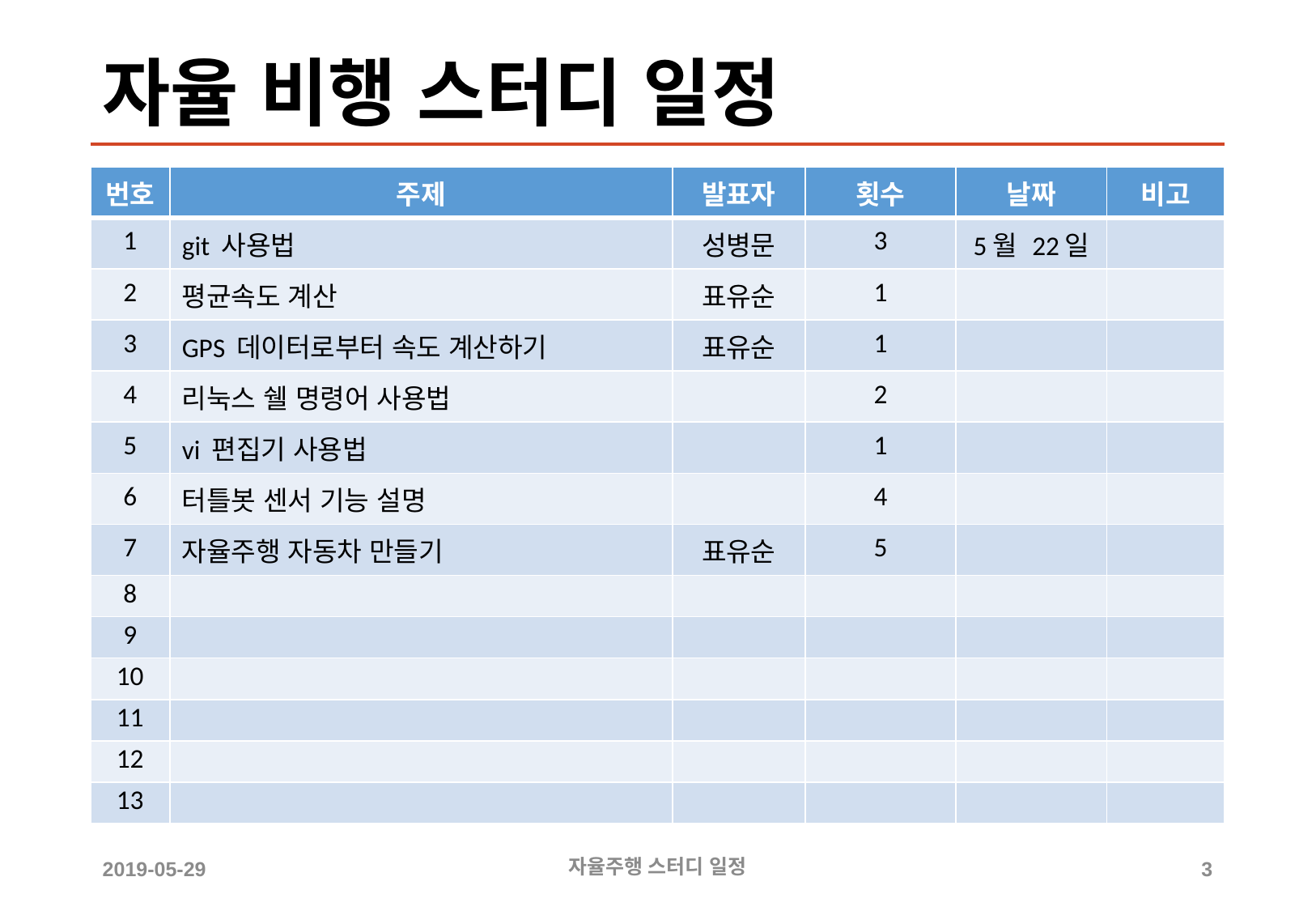

# 자율 비행 스터디 일정
| 번호 | 주제 | 발표자 | 횟수 | 날짜 | 비고 |
| --- | --- | --- | --- | --- | --- |
| 1 | git 사용법 | 성병문 | 3 | 5월 22일 |  |
| 2 | 평균속도 계산 | 표유순 | 1 |  |  |
| 3 | GPS 데이터로부터 속도 계산하기 | 표유순 | 1 |  |  |
| 4 | 리눅스 쉘 명령어 사용법 |  | 2 |  |  |
| 5 | vi 편집기 사용법 |  | 1 |  |  |
| 6 | 터틀봇 센서 기능 설명 |  | 4 |  |  |
| 7 | 자율주행 자동차 만들기 | 표유순 | 5 |  |  |
| 8 |  |  |  |  |  |
| 9 |  |  |  |  |  |
| 10 |  |  |  |  |  |
| 11 |  |  |  |  |  |
| 12 |  |  |  |  |  |
| 13 |  |  |  |  |  |
2019-05-29
자율주행 스터디 일정
3